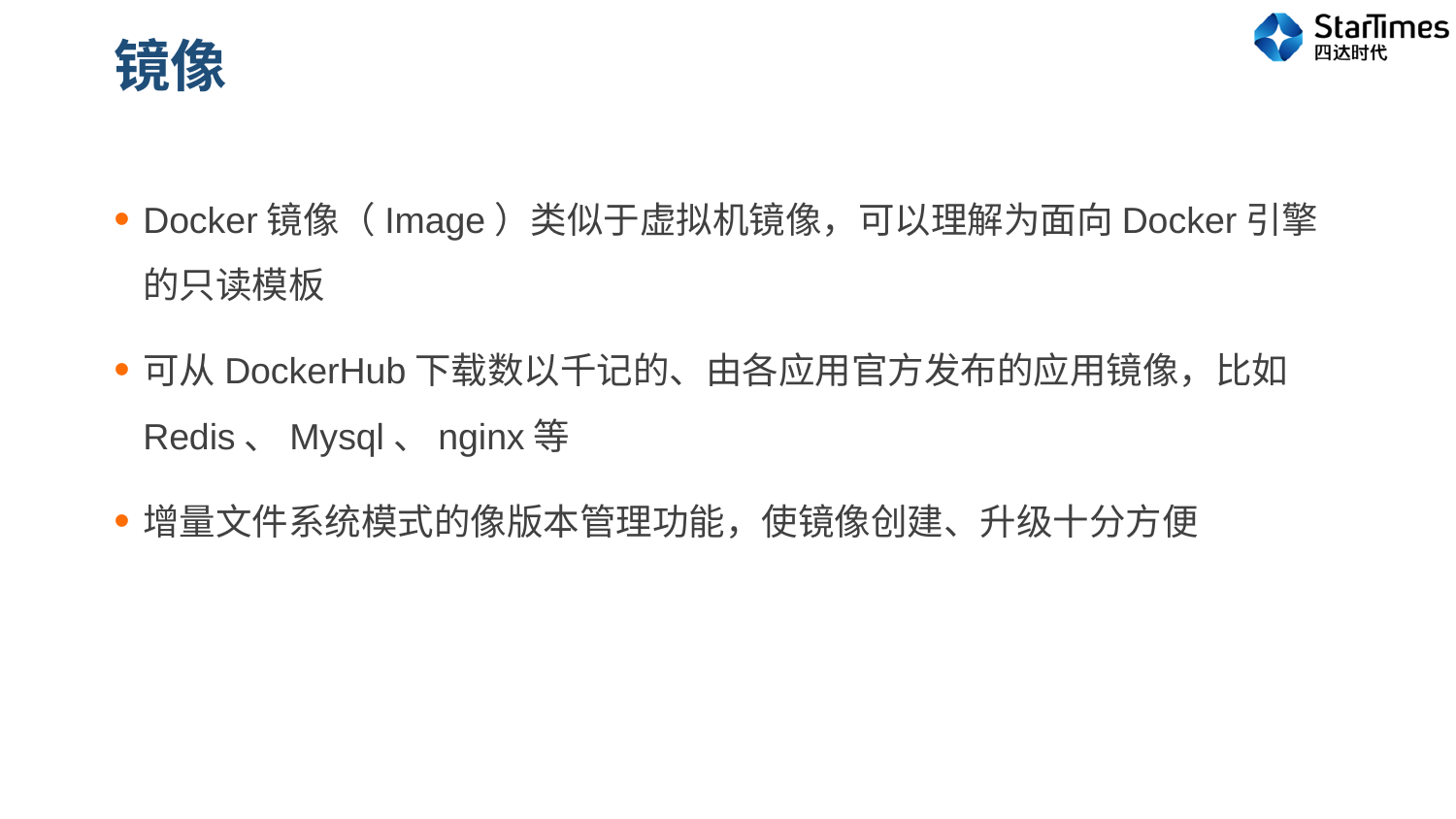

# 镜像
Docker镜像（Image）类似于虚拟机镜像，可以理解为面向Docker引擎的只读模板
可从DockerHub下载数以千记的、由各应用官方发布的应用镜像，比如Redis、Mysql、nginx等
增量文件系统模式的像版本管理功能，使镜像创建、升级十分方便

7